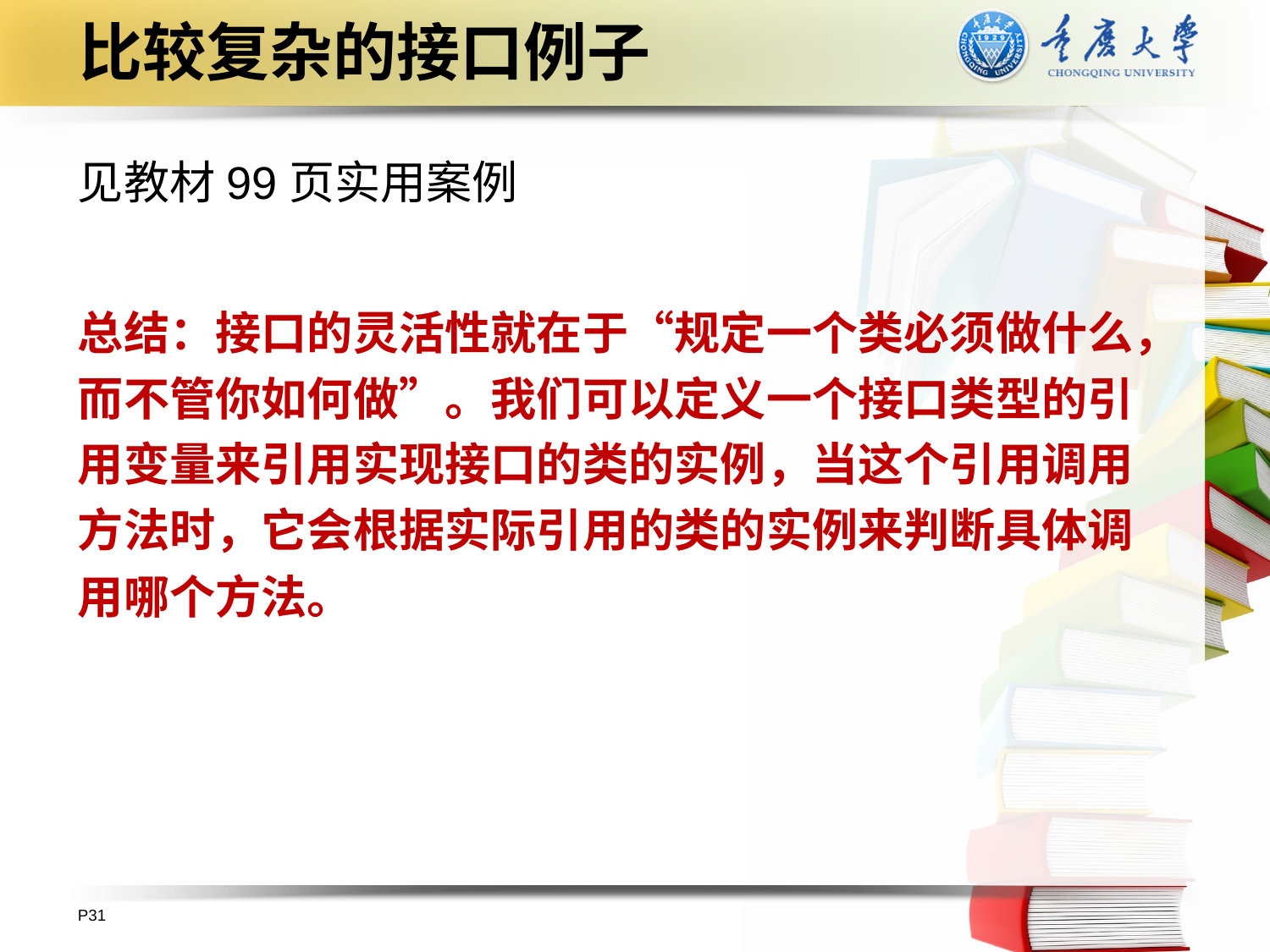

# 比较复杂的接口例子
见教材99页实用案例

总结：接口的灵活性就在于“规定一个类必须做什么，而不管你如何做”。我们可以定义一个接口类型的引用变量来引用实现接口的类的实例，当这个引用调用方法时，它会根据实际引用的类的实例来判断具体调用哪个方法。
P31